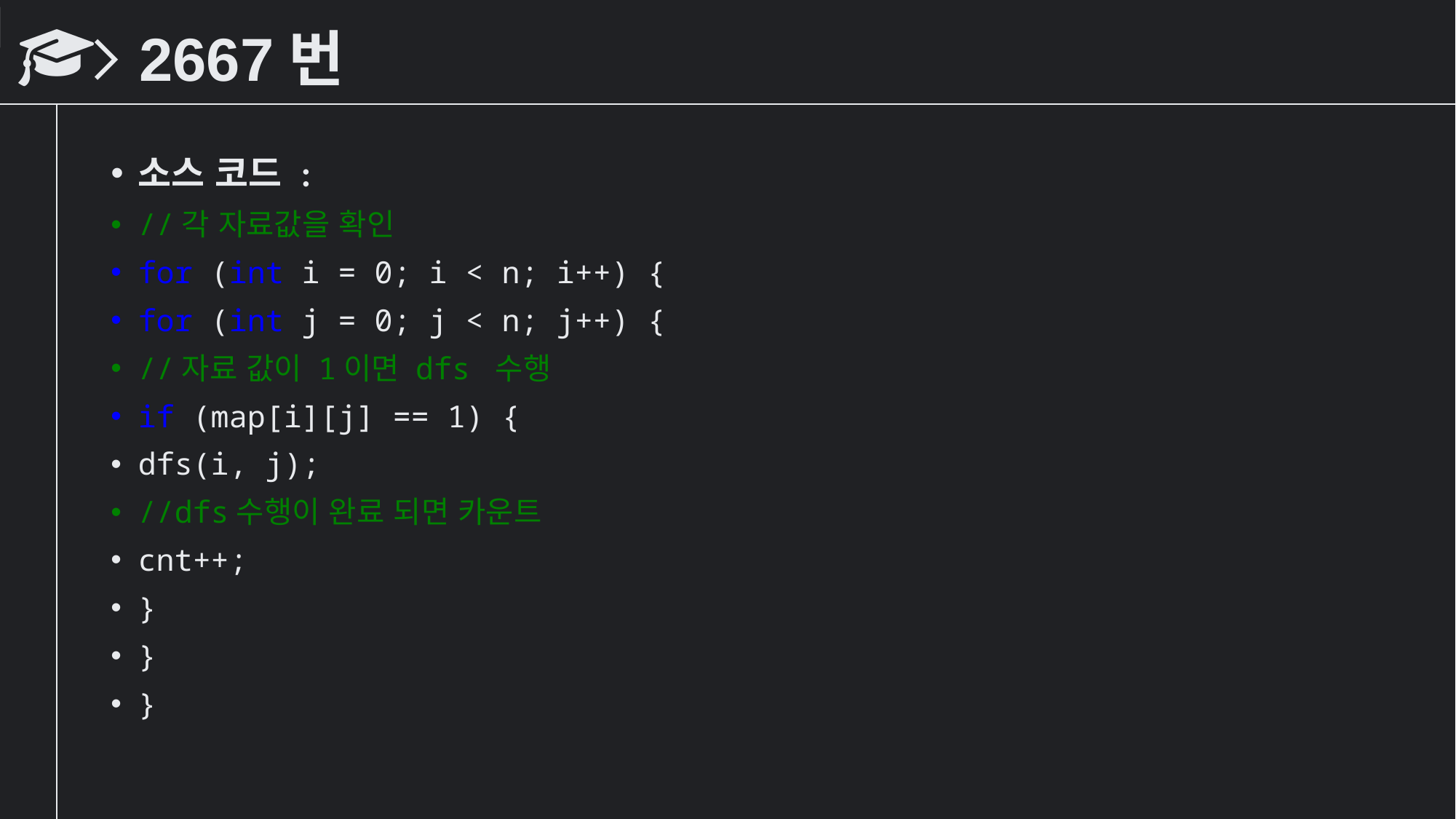

# 2667번
소스 코드 :
//각 자료값을 확인
for (int i = 0; i < n; i++) {
for (int j = 0; j < n; j++) {
//자료 값이 1이면 dfs 수행
if (map[i][j] == 1) {
dfs(i, j);
//dfs수행이 완료 되면 카운트
cnt++;
}
}
}